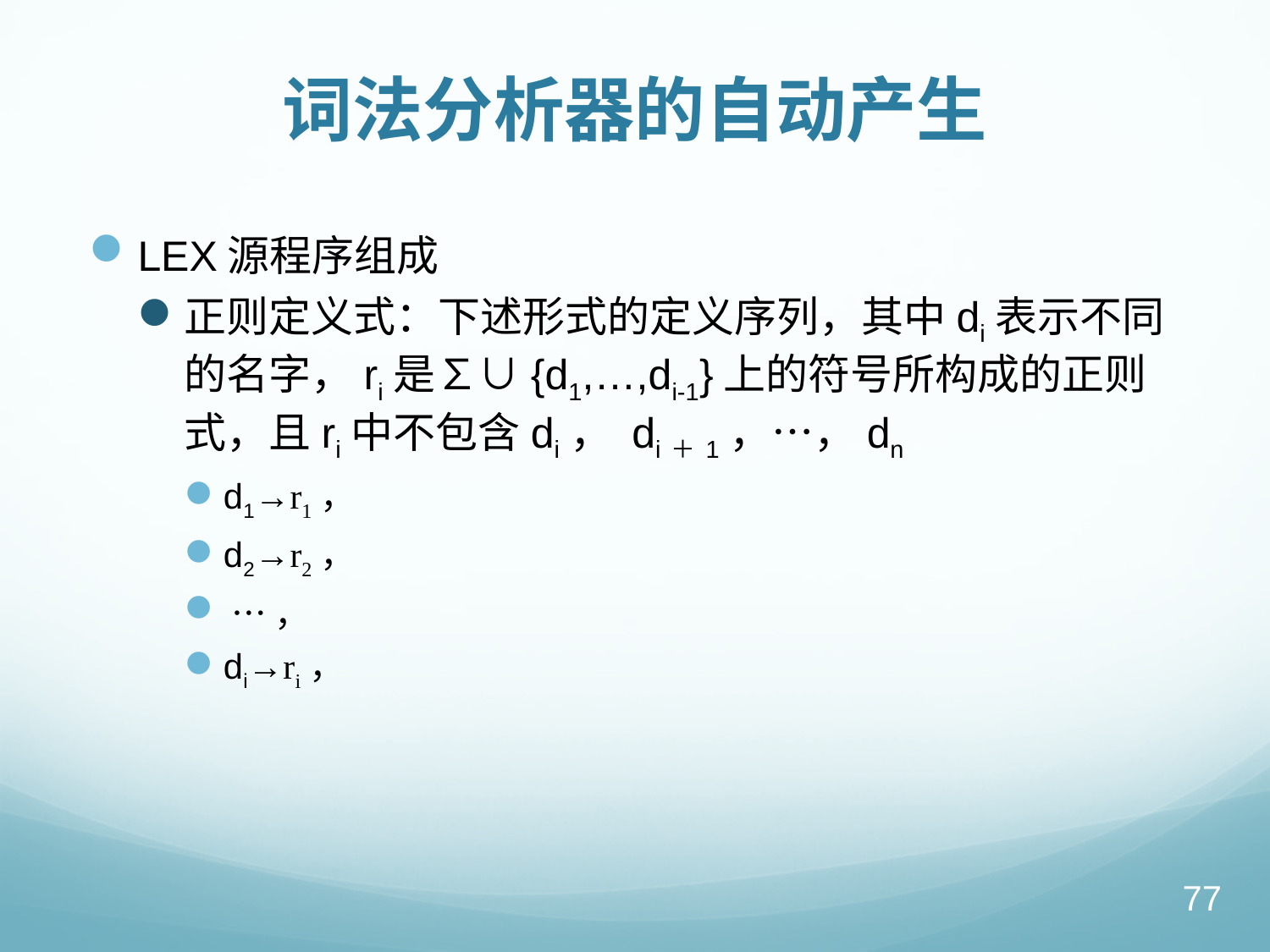

# 词法分析器的自动产生
LEX源程序组成
正则定义式：下述形式的定义序列，其中di表示不同的名字，ri是∑∪{d1,…,di-1}上的符号所构成的正则式，且ri中不包含di， di＋1，…，dn
d1→r1，
d2→r2，
 …，
di→ri，

77